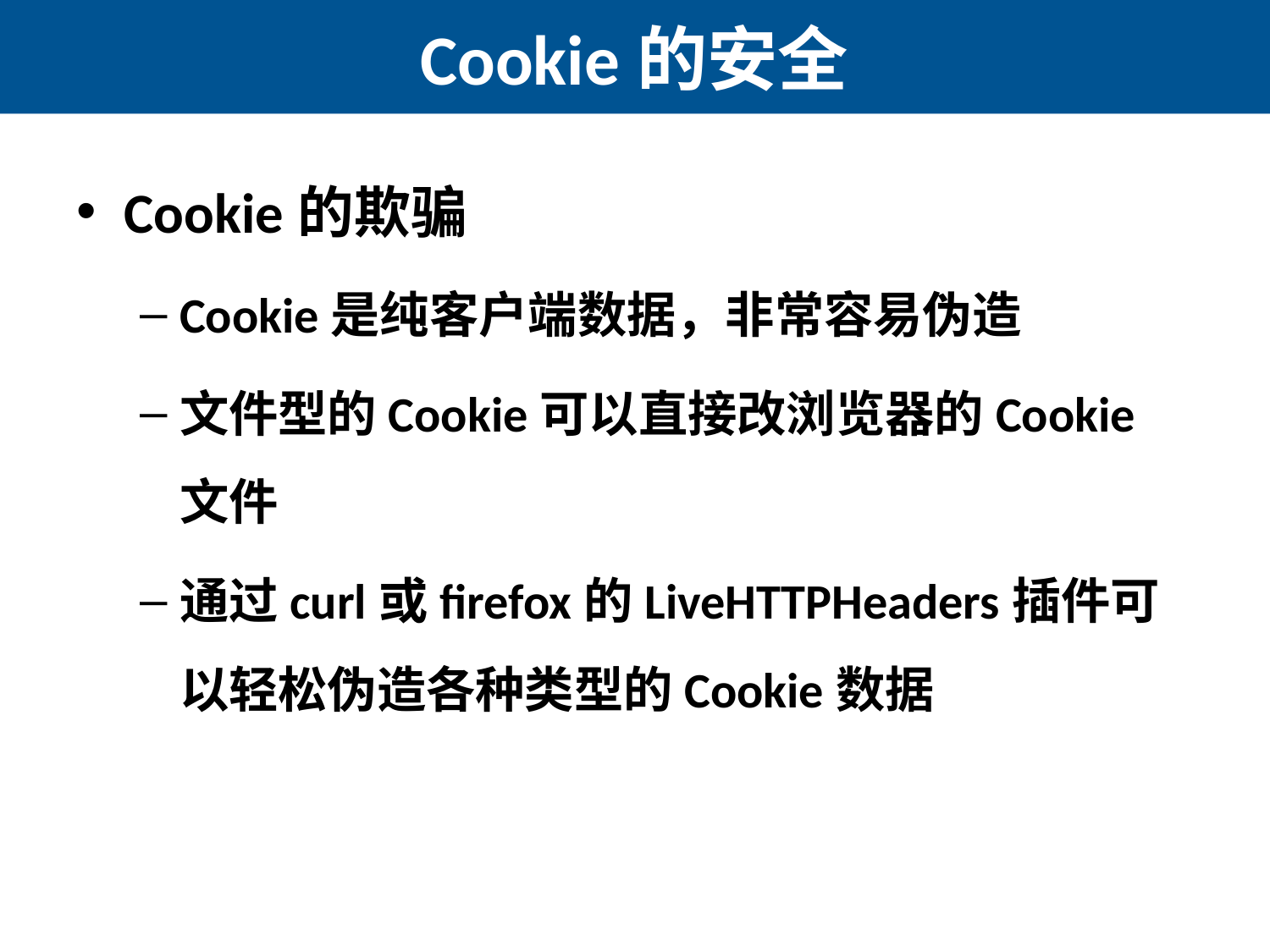

# Cookie的安全
Cookie的欺骗
Cookie是纯客户端数据，非常容易伪造
文件型的Cookie可以直接改浏览器的Cookie文件
通过curl或firefox的LiveHTTPHeaders插件可以轻松伪造各种类型的Cookie数据